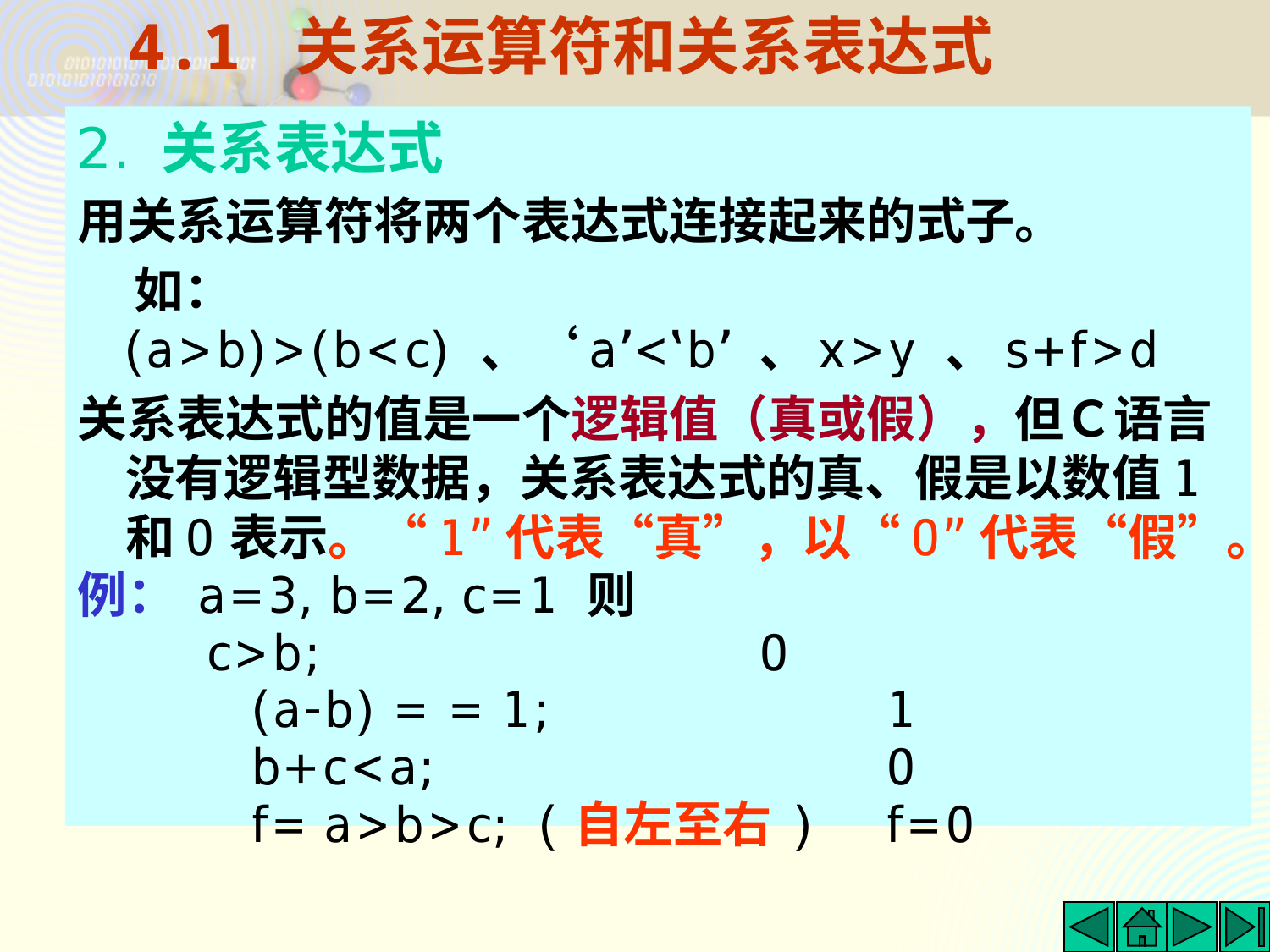

4.1 关系运算符和关系表达式
2. 关系表达式
用关系运算符将两个表达式连接起来的式子。
    如：(a>b)>(b<c) 、‘a’<‘b’ 、x>y 、s+f>d
关系表达式的值是一个逻辑值（真或假），但Ｃ语言没有逻辑型数据，关系表达式的真、假是以数值1和0表示。“1”代表“真”，以“0”代表“假”。
例： a=3, b=2, c=1 则
         c>b; 				0
		(a-b) = = 1;  			1
		b+c<a;         			0
		f= a>b>c;  (自左至右 )	f=0